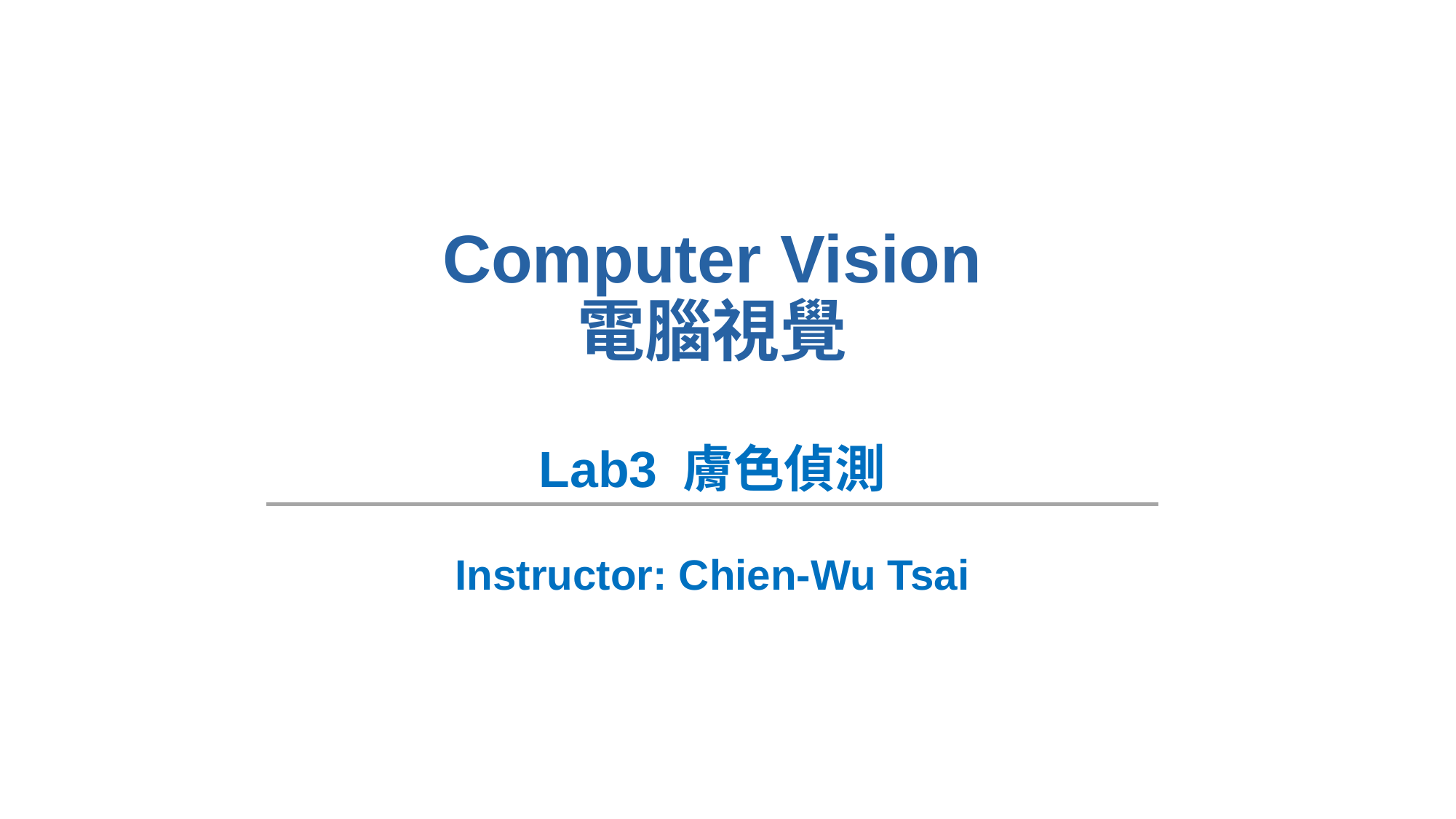

# Computer Vision 電腦視覺 Lab3 膚色偵測
Instructor: Chien-Wu Tsai